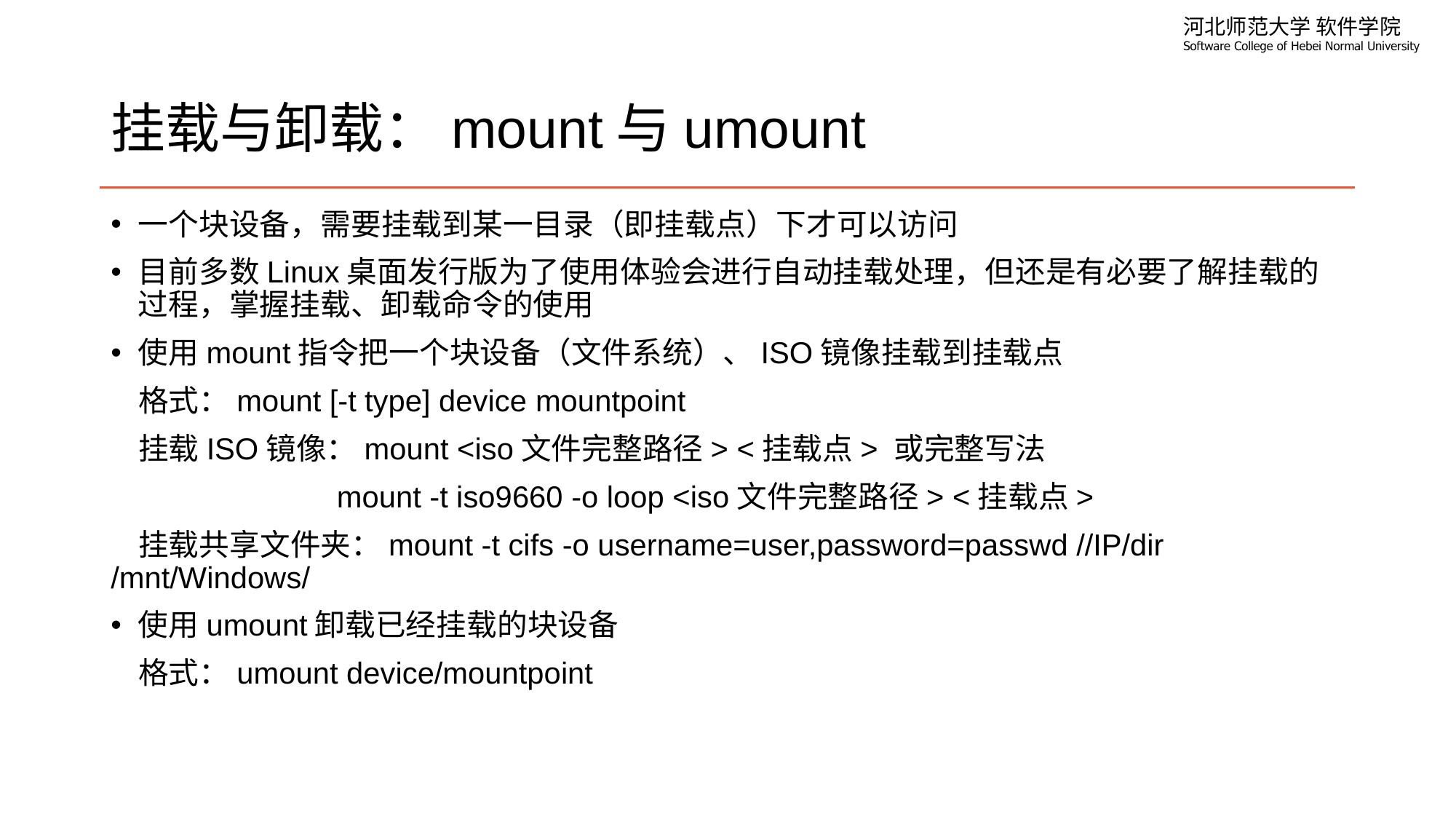

# 挂载与卸载：mount与umount
一个块设备，需要挂载到某一目录（即挂载点）下才可以访问
目前多数Linux桌面发行版为了使用体验会进行自动挂载处理，但还是有必要了解挂载的过程，掌握挂载、卸载命令的使用
使用mount指令把一个块设备（文件系统）、ISO镜像挂载到挂载点
   格式：mount [-t type] device mountpoint
   挂载ISO镜像：mount <iso文件完整路径> <挂载点> 或完整写法
                           mount -t iso9660 -o loop <iso文件完整路径> <挂载点>
   挂载共享文件夹：mount -t cifs -o username=user,password=passwd //IP/dir /mnt/Windows/
使用umount卸载已经挂载的块设备
   格式：umount device/mountpoint